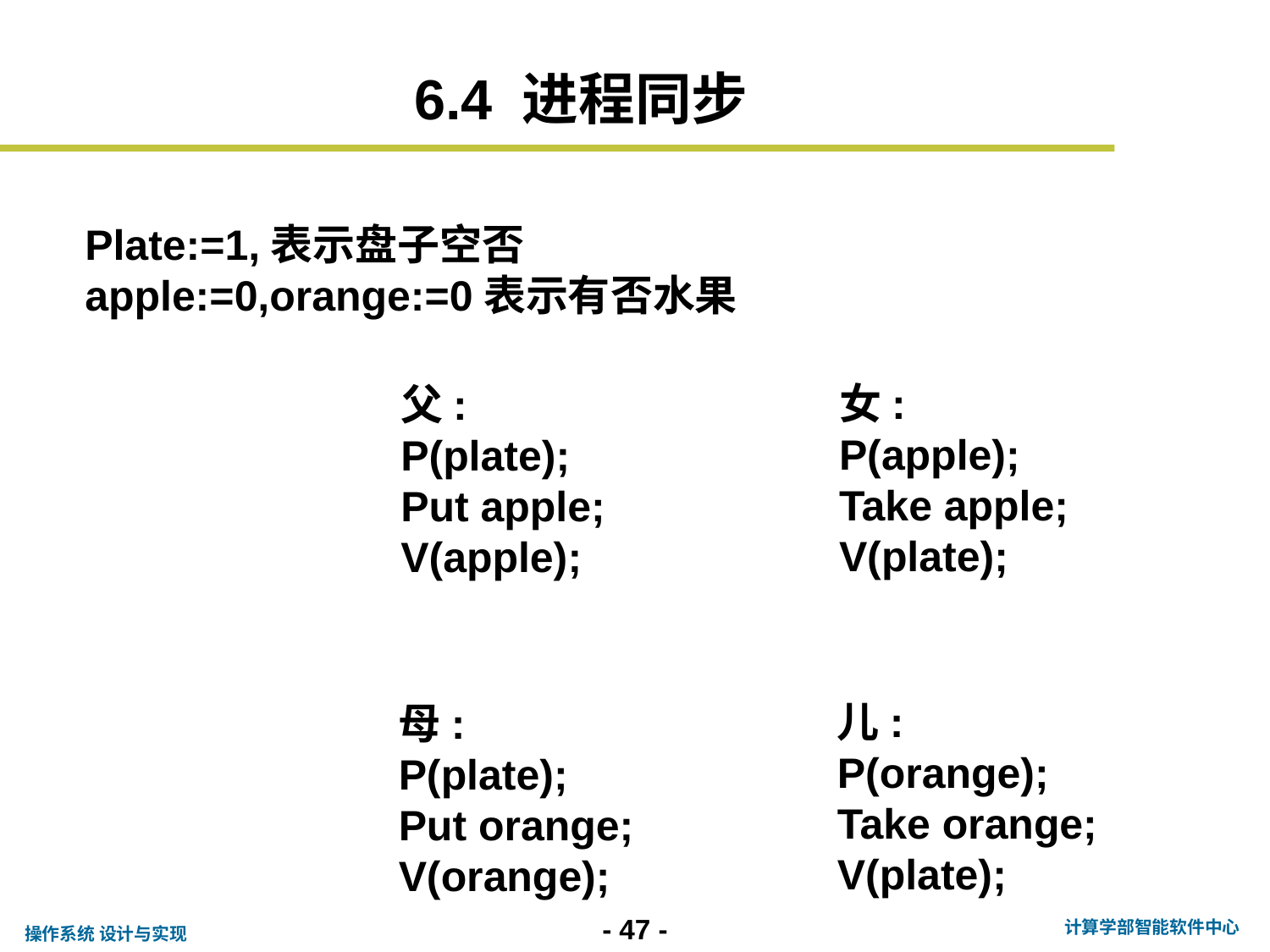

6.4 进程同步
Plate:=1,表示盘子空否
apple:=0,orange:=0表示有否水果
女:
P(apple);
Take apple;
V(plate);
父:
P(plate);
Put apple;
V(apple);
儿:
P(orange);
Take orange;
V(plate);
母:
P(plate);
Put orange;
V(orange);